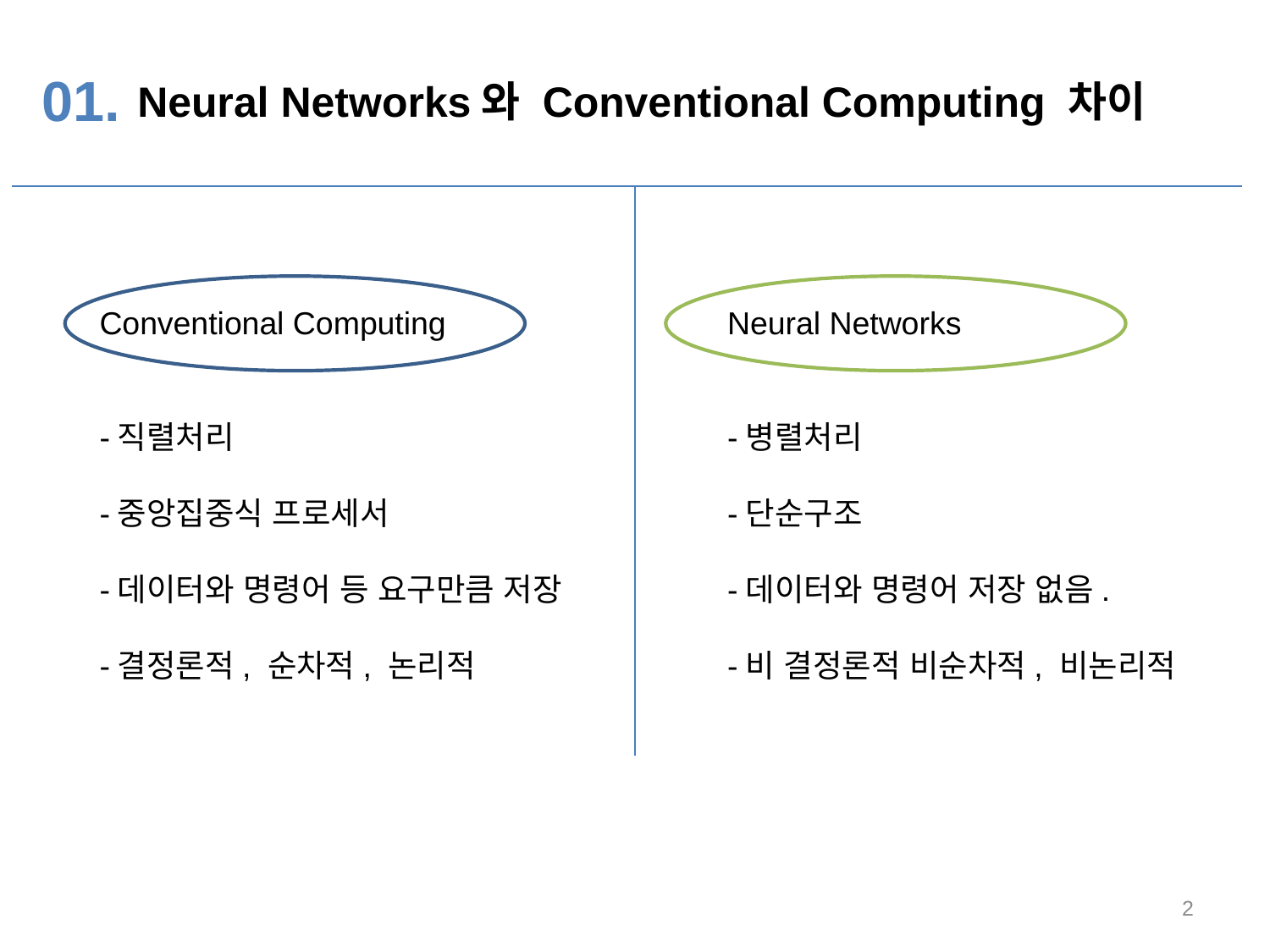

01.
Neural Networks와 Conventional Computing 차이

Conventional Computing

-직렬처리

-중앙집중식 프로세서

-데이터와 명령어 등 요구만큼 저장

-결정론적, 순차적, 논리적
Neural Networks

-병렬처리
-단순구조

-데이터와 명령어 저장 없음.

-비 결정론적 비순차적, 비논리적
2